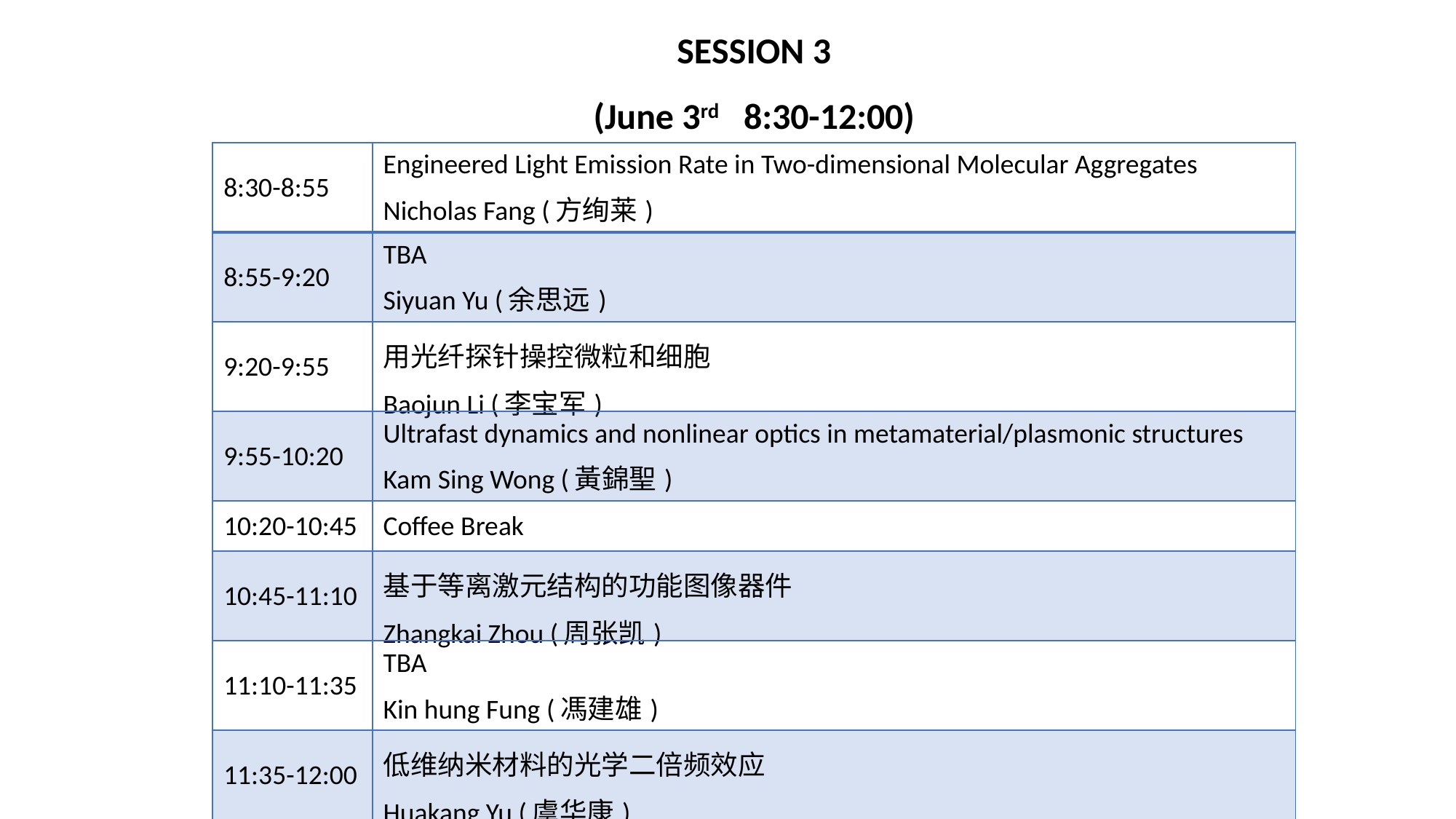

SESSION 3
(June 3rd   8:30-12:00)
| 8:30-8:55 | Engineered Light Emission Rate in Two-dimensional Molecular Aggregates Nicholas Fang (方绚莱) |
| --- | --- |
| 8:55-9:20 | TBA Siyuan Yu (余思远) |
| 9:20-9:55 | 用光纤探针操控微粒和细胞 Baojun Li (李宝军) |
| 9:55-10:20 | Ultrafast dynamics and nonlinear optics in metamaterial/plasmonic structures Kam Sing Wong (黃錦聖) |
| 10:20-10:45 | Coffee Break |
| 10:45-11:10 | 基于等离激元结构的功能图像器件 Zhangkai Zhou (周张凯) |
| 11:10-11:35 | TBA Kin hung Fung (馮建雄) |
| 11:35-12:00 | 低维纳米材料的光学二倍频效应 Huakang Yu (虞华康) |